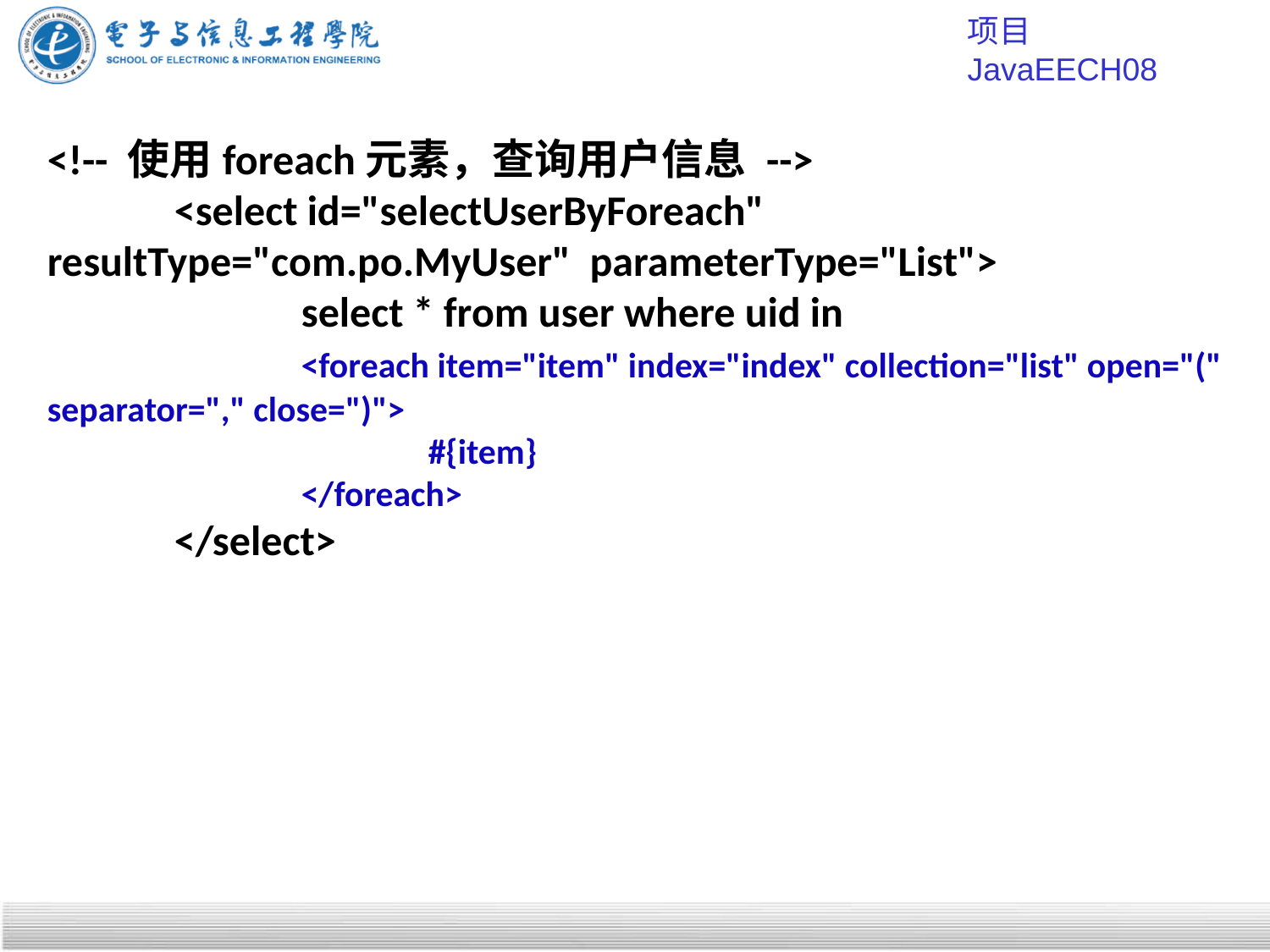

项目JavaEECH08
<!-- 使用foreach元素，查询用户信息 -->
	<select id="selectUserByForeach" resultType="com.po.MyUser"  parameterType="List">
		select * from user where uid in
		<foreach item="item" index="index" collection="list" open="(" separator="," close=")">
			#{item}
		</foreach>
	</select>